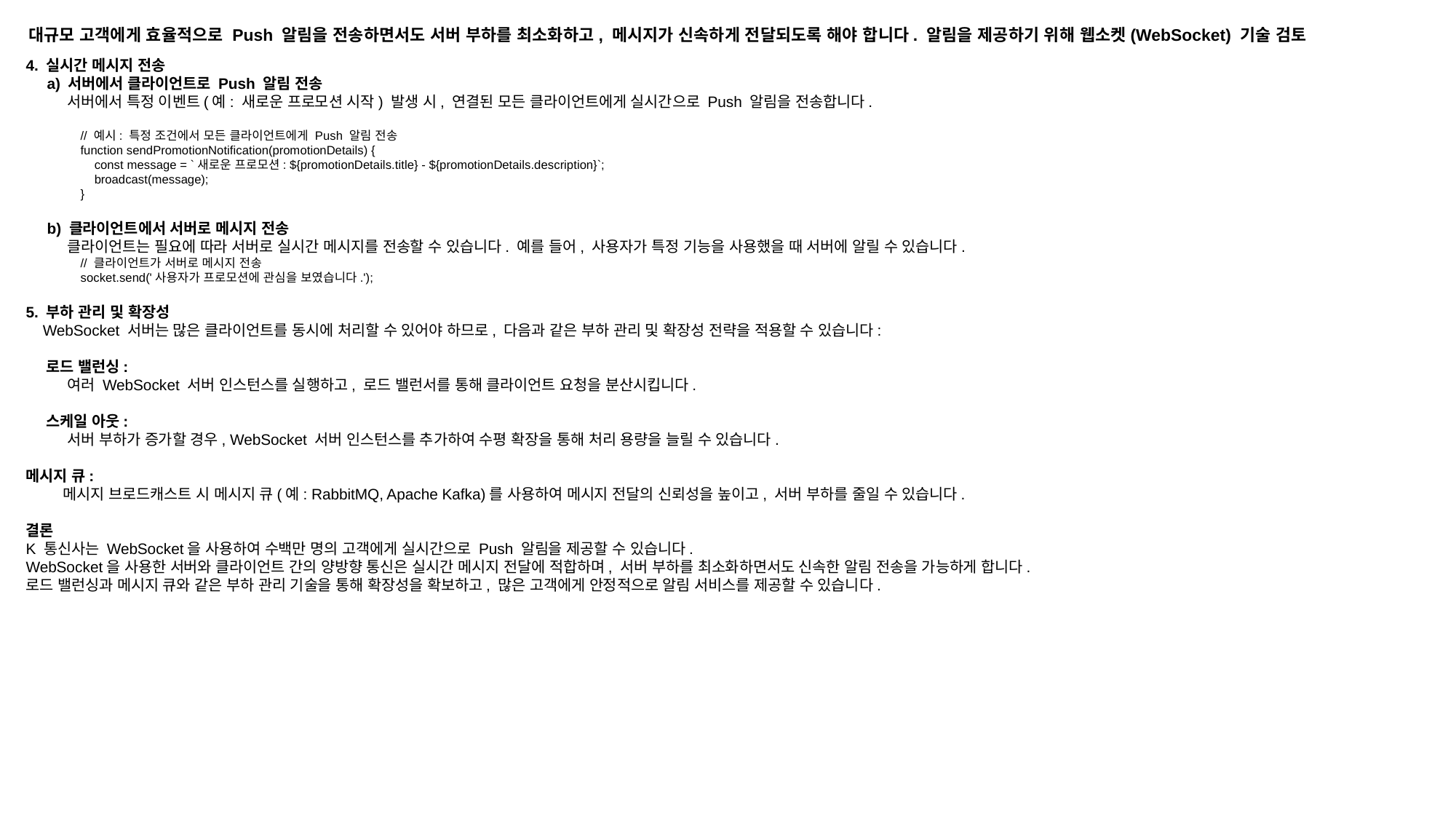

대규모 고객에게 효율적으로 Push 알림을 전송하면서도 서버 부하를 최소화하고, 메시지가 신속하게 전달되도록 해야 합니다. 알림을 제공하기 위해 웹소켓(WebSocket) 기술 검토
4. 실시간 메시지 전송
     a) 서버에서 클라이언트로 Push 알림 전송
         서버에서 특정 이벤트(예: 새로운 프로모션 시작) 발생 시, 연결된 모든 클라이언트에게 실시간으로 Push 알림을 전송합니다.

// 예시: 특정 조건에서 모든 클라이언트에게 Push 알림 전송
function sendPromotionNotification(promotionDetails) {
    const message = `새로운 프로모션: ${promotionDetails.title} - ${promotionDetails.description}`;
    broadcast(message);
}

     b) 클라이언트에서 서버로 메시지 전송
         클라이언트는 필요에 따라 서버로 실시간 메시지를 전송할 수 있습니다. 예를 들어, 사용자가 특정 기능을 사용했을 때 서버에 알릴 수 있습니다.
// 클라이언트가 서버로 메시지 전송
socket.send('사용자가 프로모션에 관심을 보였습니다.');

5. 부하 관리 및 확장성
    WebSocket 서버는 많은 클라이언트를 동시에 처리할 수 있어야 하므로, 다음과 같은 부하 관리 및 확장성 전략을 적용할 수 있습니다:

    로드 밸런싱:
         여러 WebSocket 서버 인스턴스를 실행하고, 로드 밸런서를 통해 클라이언트 요청을 분산시킵니다.

    스케일 아웃:
         서버 부하가 증가할 경우, WebSocket 서버 인스턴스를 추가하여 수평 확장을 통해 처리 용량을 늘릴 수 있습니다.

메시지 큐:
        메시지 브로드캐스트 시 메시지 큐(예: RabbitMQ, Apache Kafka)를 사용하여 메시지 전달의 신뢰성을 높이고, 서버 부하를 줄일 수 있습니다.

결론
K 통신사는 WebSocket을 사용하여 수백만 명의 고객에게 실시간으로 Push 알림을 제공할 수 있습니다.
WebSocket을 사용한 서버와 클라이언트 간의 양방향 통신은 실시간 메시지 전달에 적합하며, 서버 부하를 최소화하면서도 신속한 알림 전송을 가능하게 합니다.
로드 밸런싱과 메시지 큐와 같은 부하 관리 기술을 통해 확장성을 확보하고, 많은 고객에게 안정적으로 알림 서비스를 제공할 수 있습니다.